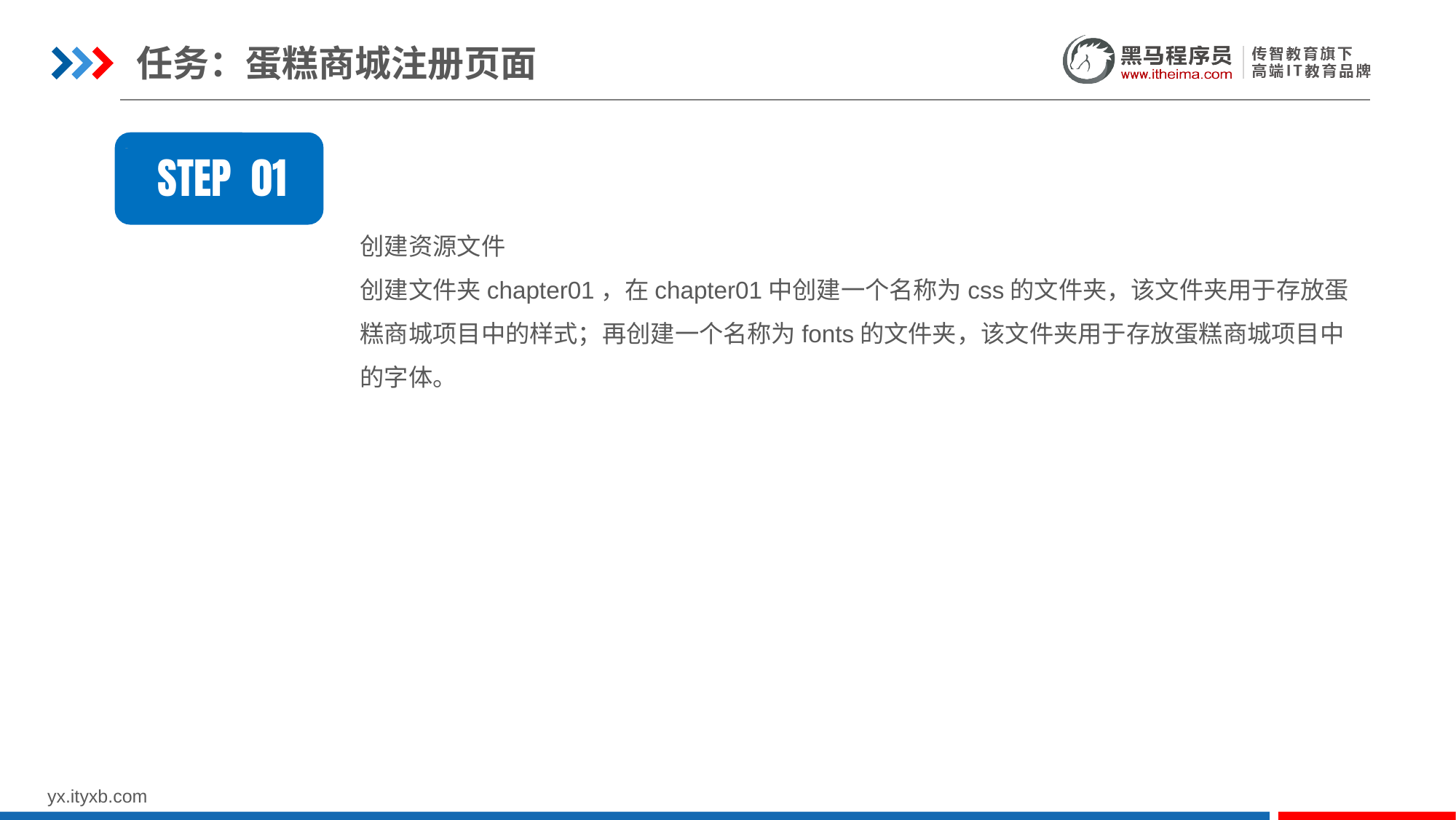

任务：蛋糕商城注册页面

STEP  01
创建资源文件
创建文件夹chapter01，在chapter01中创建一个名称为css的文件夹，该文件夹用于存放蛋糕商城项目中的样式；再创建一个名称为fonts的文件夹，该文件夹用于存放蛋糕商城项目中的字体。